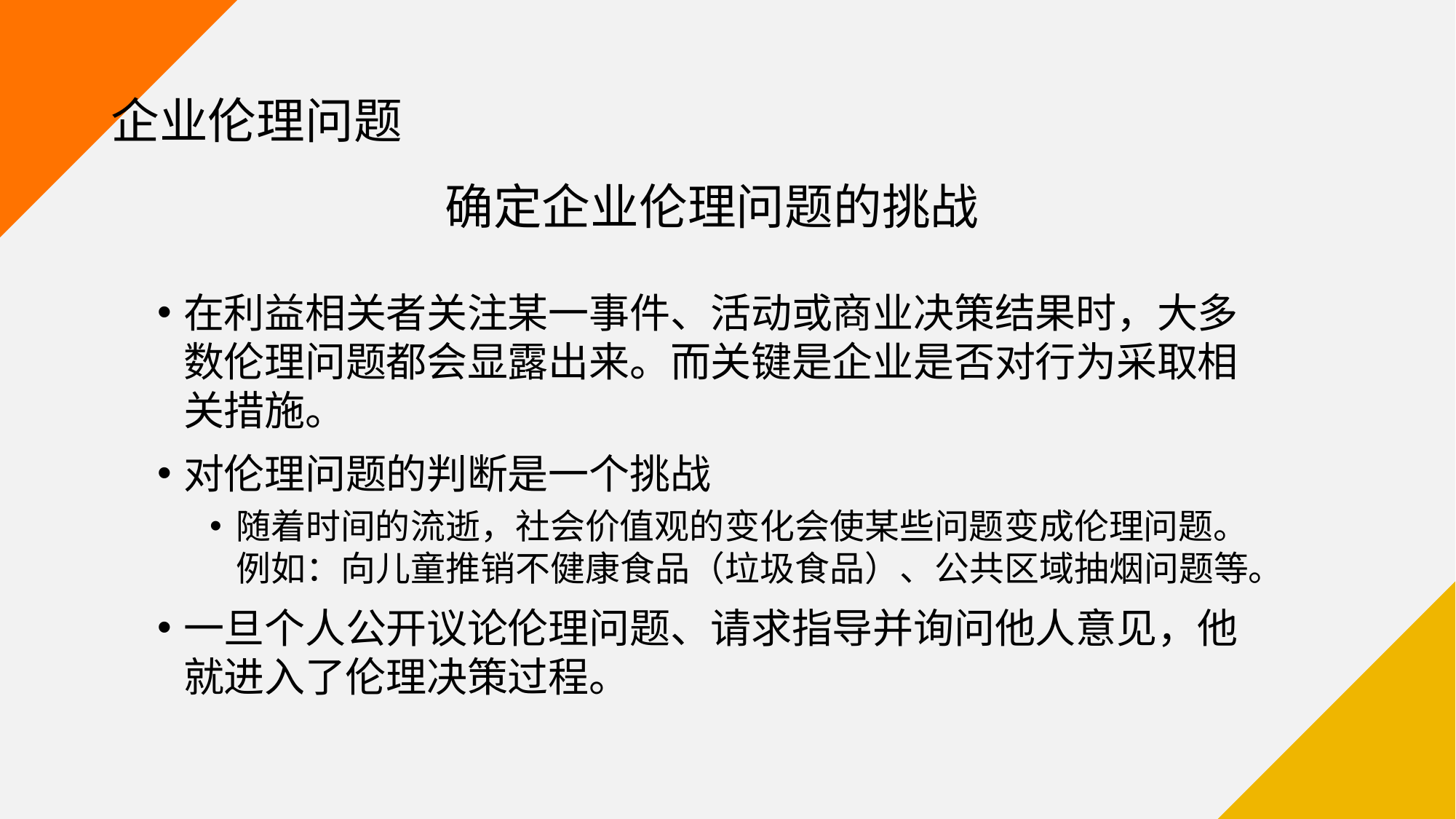

# 企业伦理问题
确定企业伦理问题的挑战
在利益相关者关注某一事件、活动或商业决策结果时，大多数伦理问题都会显露出来。而关键是企业是否对行为采取相关措施。
对伦理问题的判断是一个挑战
随着时间的流逝，社会价值观的变化会使某些问题变成伦理问题。例如：向儿童推销不健康食品（垃圾食品）、公共区域抽烟问题等。
一旦个人公开议论伦理问题、请求指导并询问他人意见，他就进入了伦理决策过程。